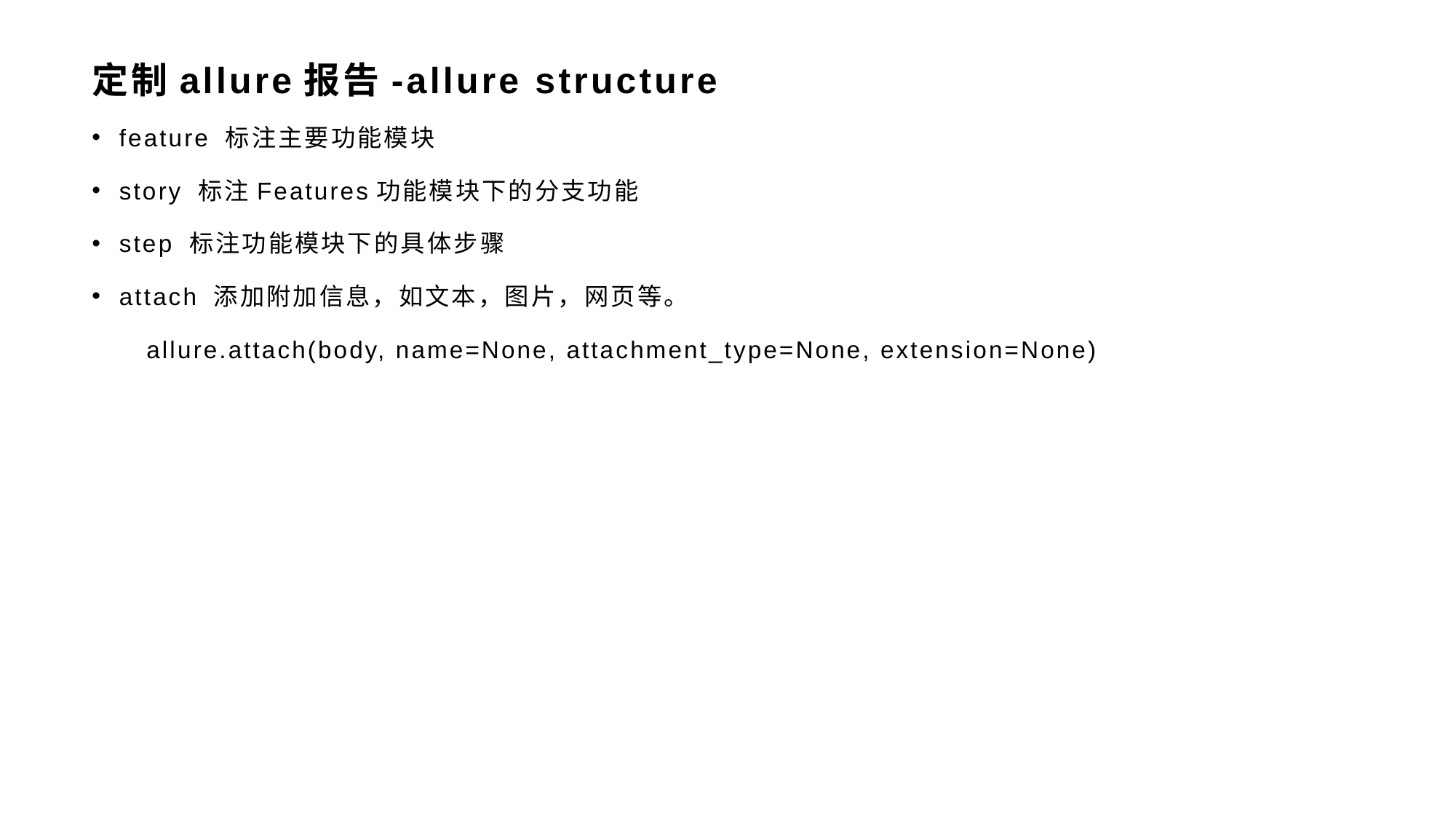

# 定制allure报告-allure structure
feature 标注主要功能模块
story 标注Features功能模块下的分支功能
step 标注功能模块下的具体步骤
attach 添加附加信息，如文本，图片，网页等。
allure.attach(body, name=None, attachment_type=None, extension=None)